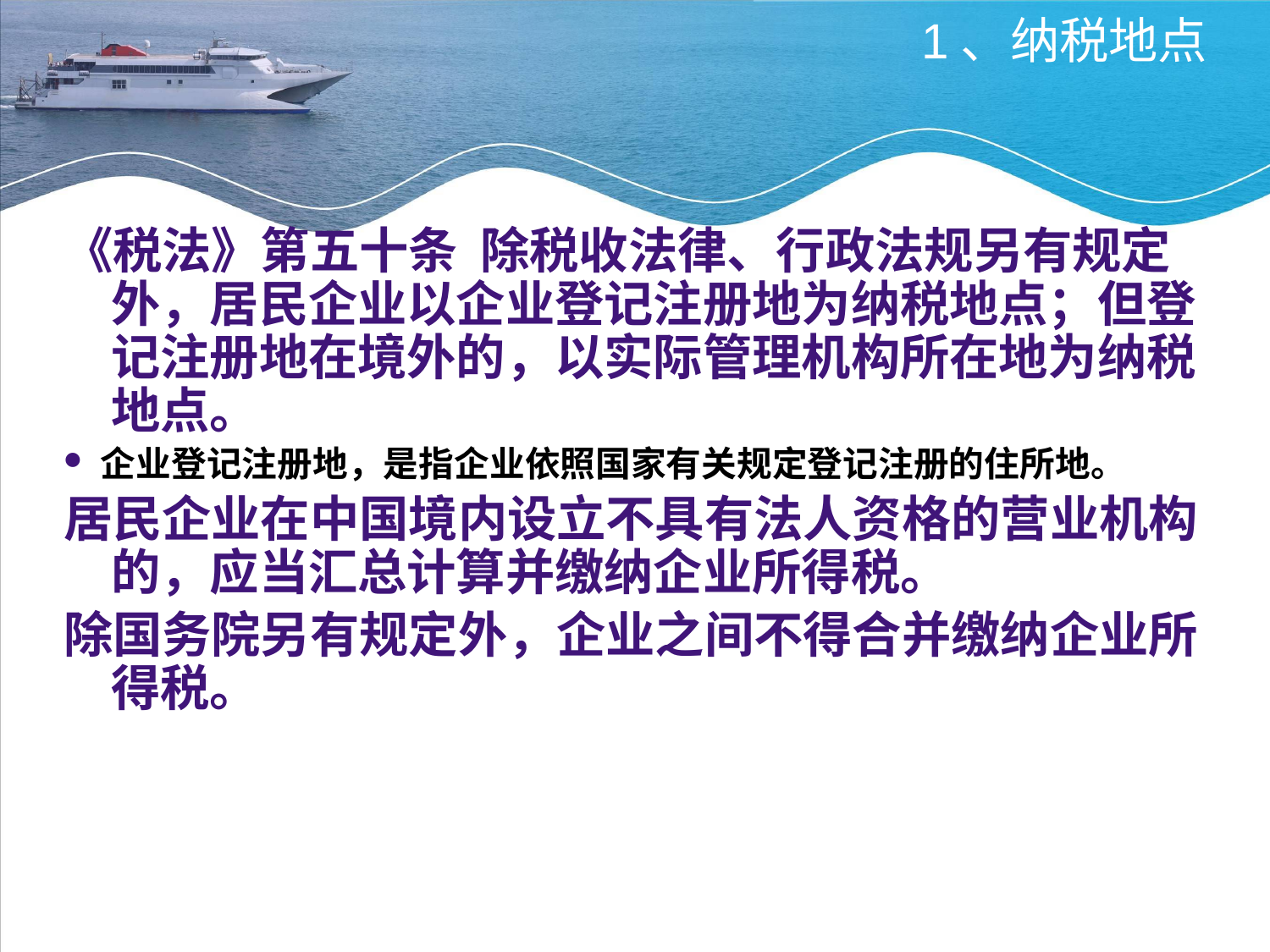

# 1、纳税地点
《税法》第五十条  除税收法律、行政法规另有规定外，居民企业以企业登记注册地为纳税地点；但登记注册地在境外的，以实际管理机构所在地为纳税地点。
企业登记注册地，是指企业依照国家有关规定登记注册的住所地。
居民企业在中国境内设立不具有法人资格的营业机构的，应当汇总计算并缴纳企业所得税。
除国务院另有规定外，企业之间不得合并缴纳企业所得税。